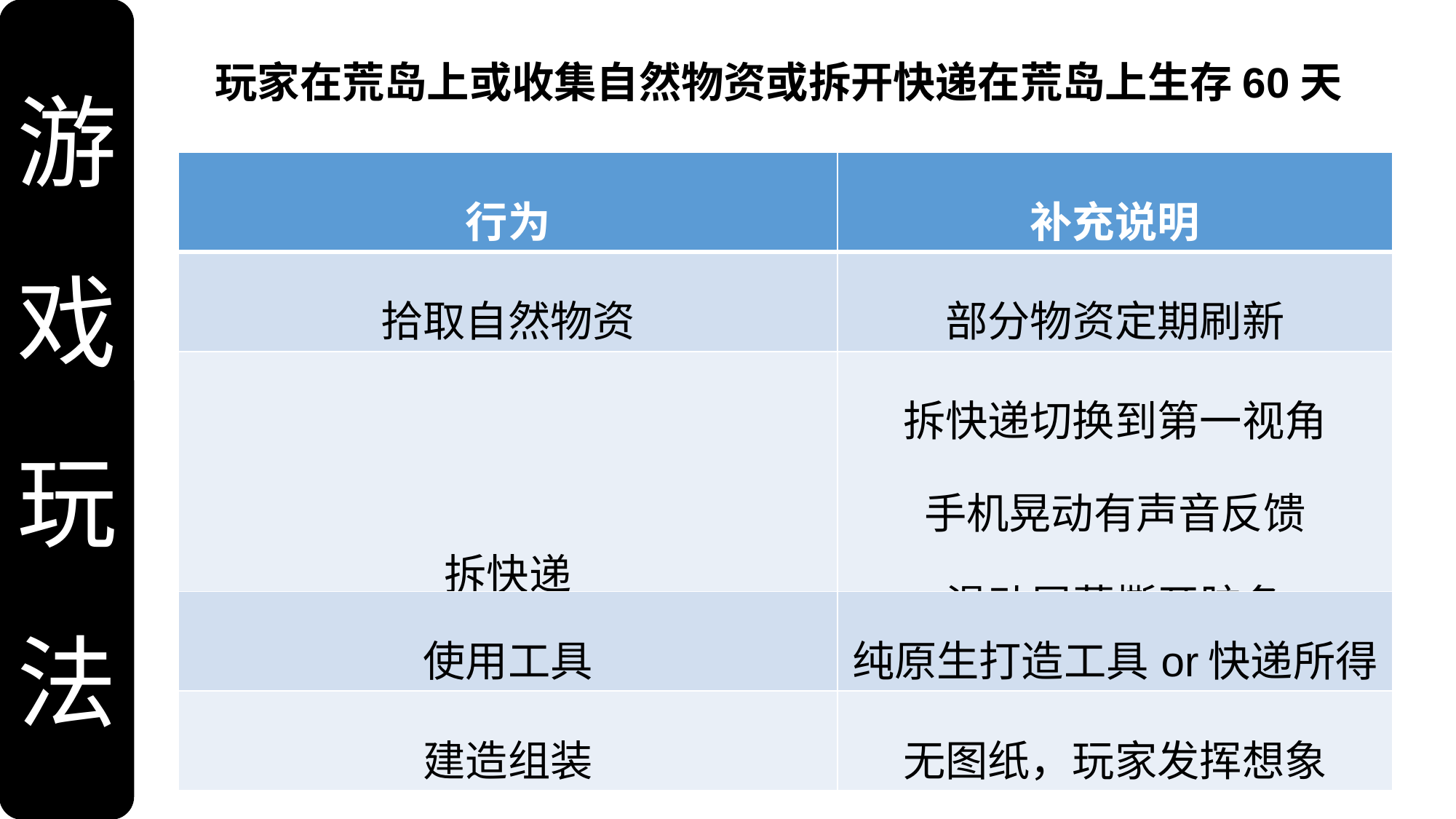

游
戏
玩法

玩家在荒岛上或收集自然物资或拆开快递在荒岛上生存60天
| 行为 | 补充说明 |
| --- | --- |
| 拾取自然物资 | 部分物资定期刷新 |
| 拆快递 | 拆快递切换到第一视角 手机晃动有声音反馈 滑动屏幕撕开胶条 |
| 使用工具 | 纯原生打造工具or快递所得 |
| 建造组装 | 无图纸，玩家发挥想象 |